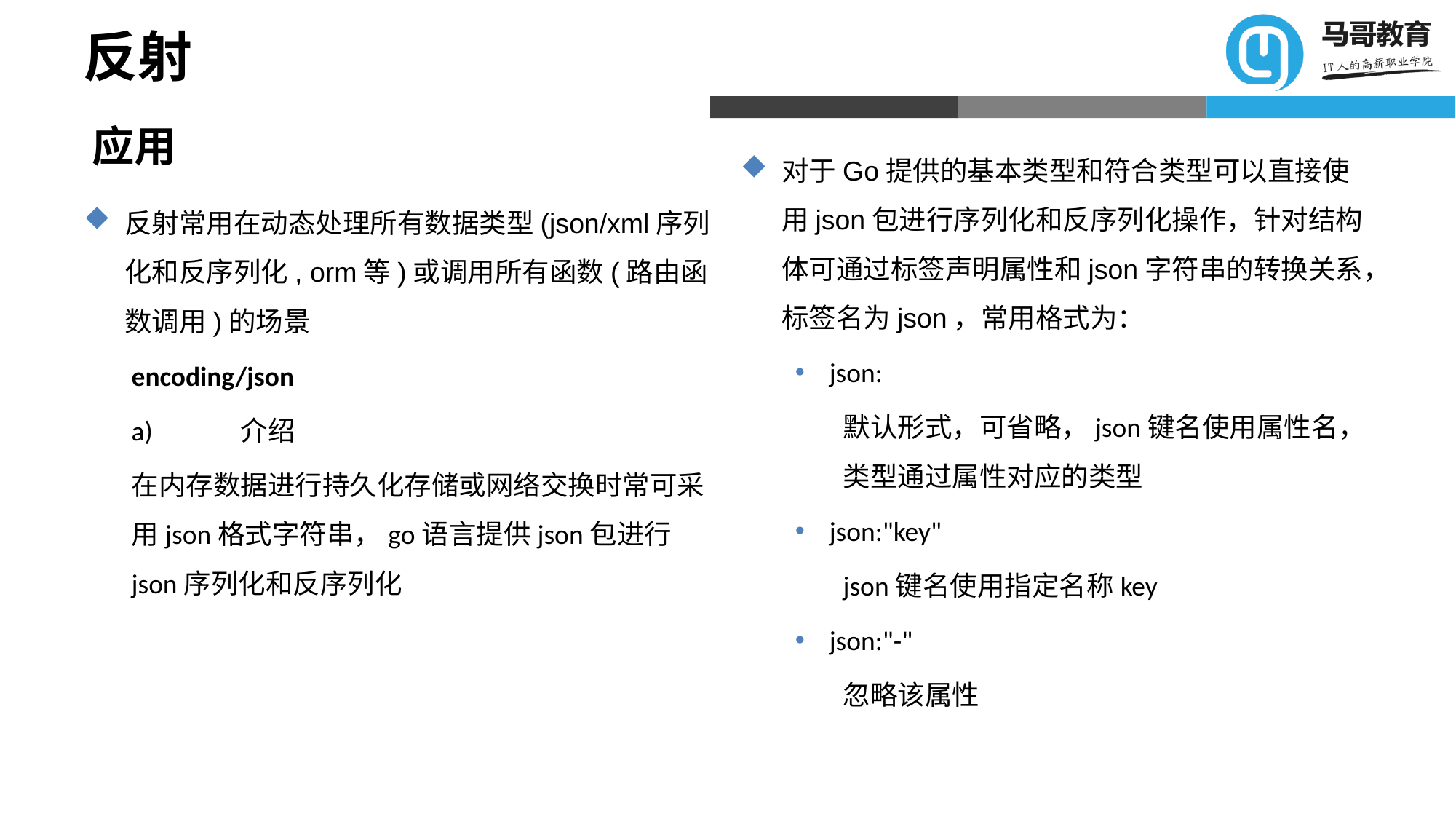

# 反射
应用
对于Go提供的基本类型和符合类型可以直接使用json包进行序列化和反序列化操作，针对结构体可通过标签声明属性和json字符串的转换关系，标签名为json，常用格式为：
json:
默认形式，可省略，json键名使用属性名，类型通过属性对应的类型
json:"key"
json键名使用指定名称key
json:"-"
忽略该属性
反射常用在动态处理所有数据类型(json/xml序列化和反序列化, orm等)或调用所有函数(路由函数调用)的场景
encoding/json
a)	介绍
在内存数据进行持久化存储或网络交换时常可采用json格式字符串，go语言提供json包进行json序列化和反序列化